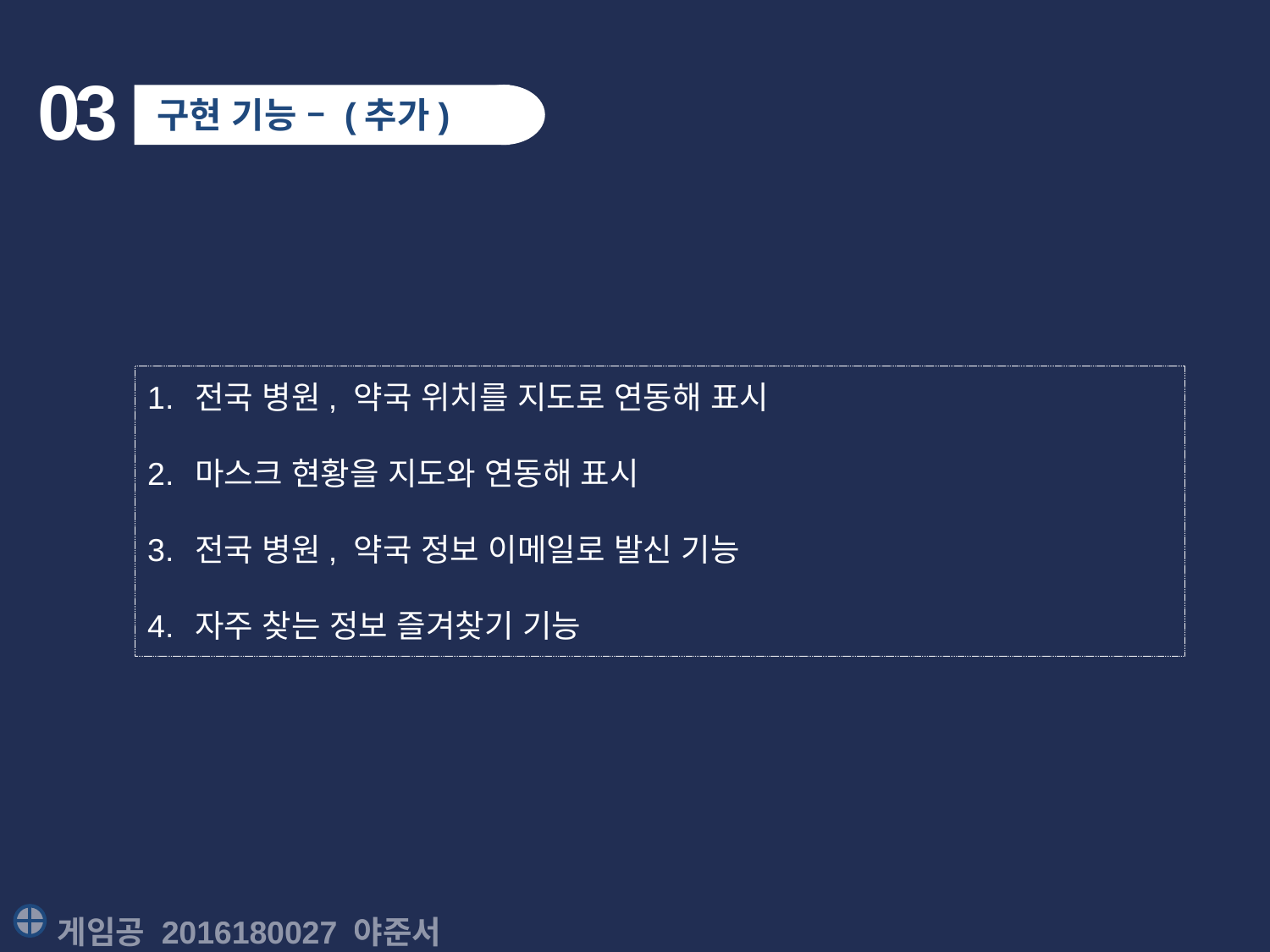

03

구현 기능 – (추가)
전국 병원, 약국 위치를 지도로 연동해 표시

마스크 현황을 지도와 연동해 표시

전국 병원, 약국 정보 이메일로 발신 기능

자주 찾는 정보 즐겨찾기 기능

게임공 2016180027 야준서